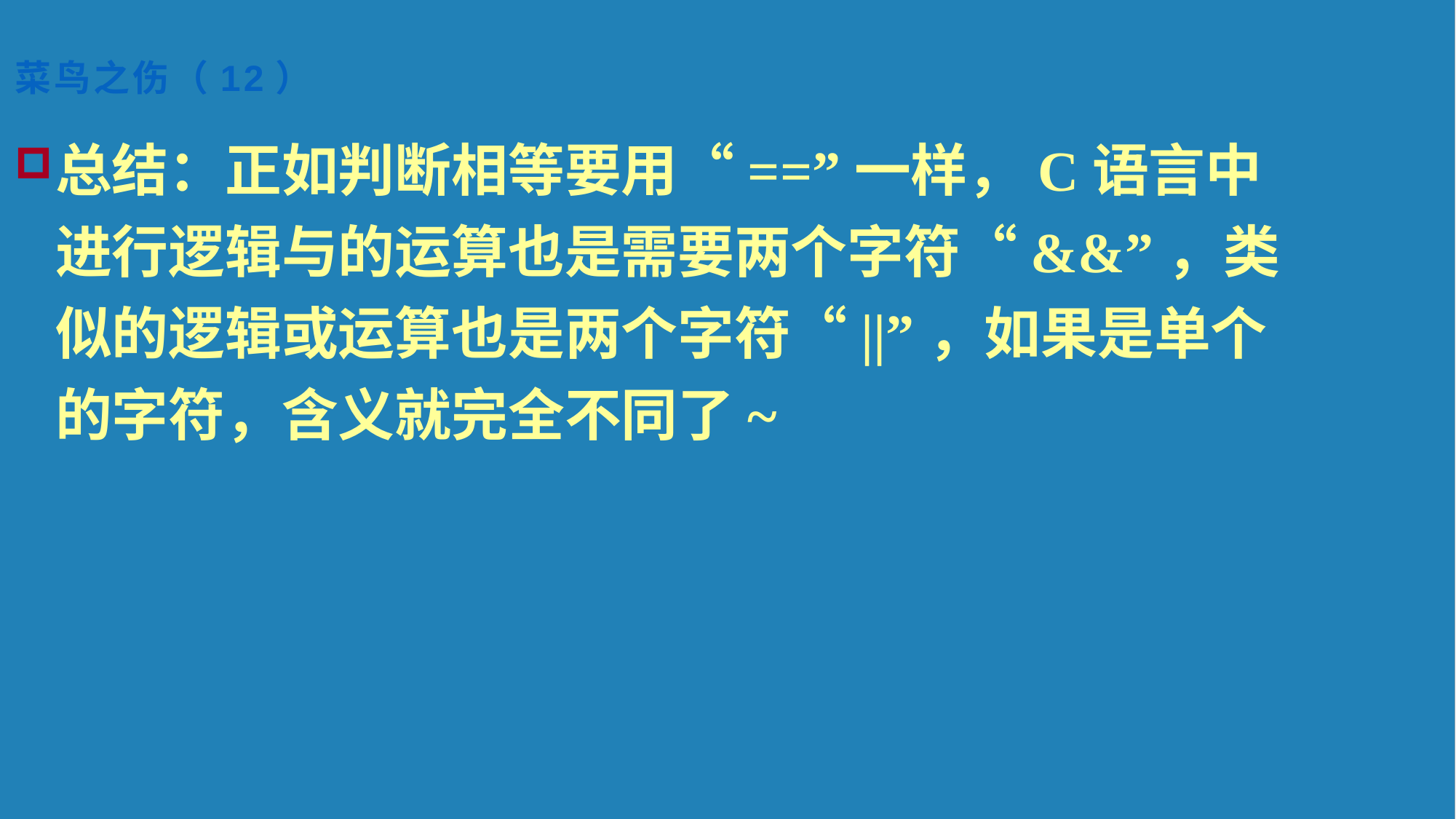

菜鸟之伤（12）
总结：正如判断相等要用“==”一样，C语言中进行逻辑与的运算也是需要两个字符“&&”，类似的逻辑或运算也是两个字符“||”，如果是单个的字符，含义就完全不同了~

108